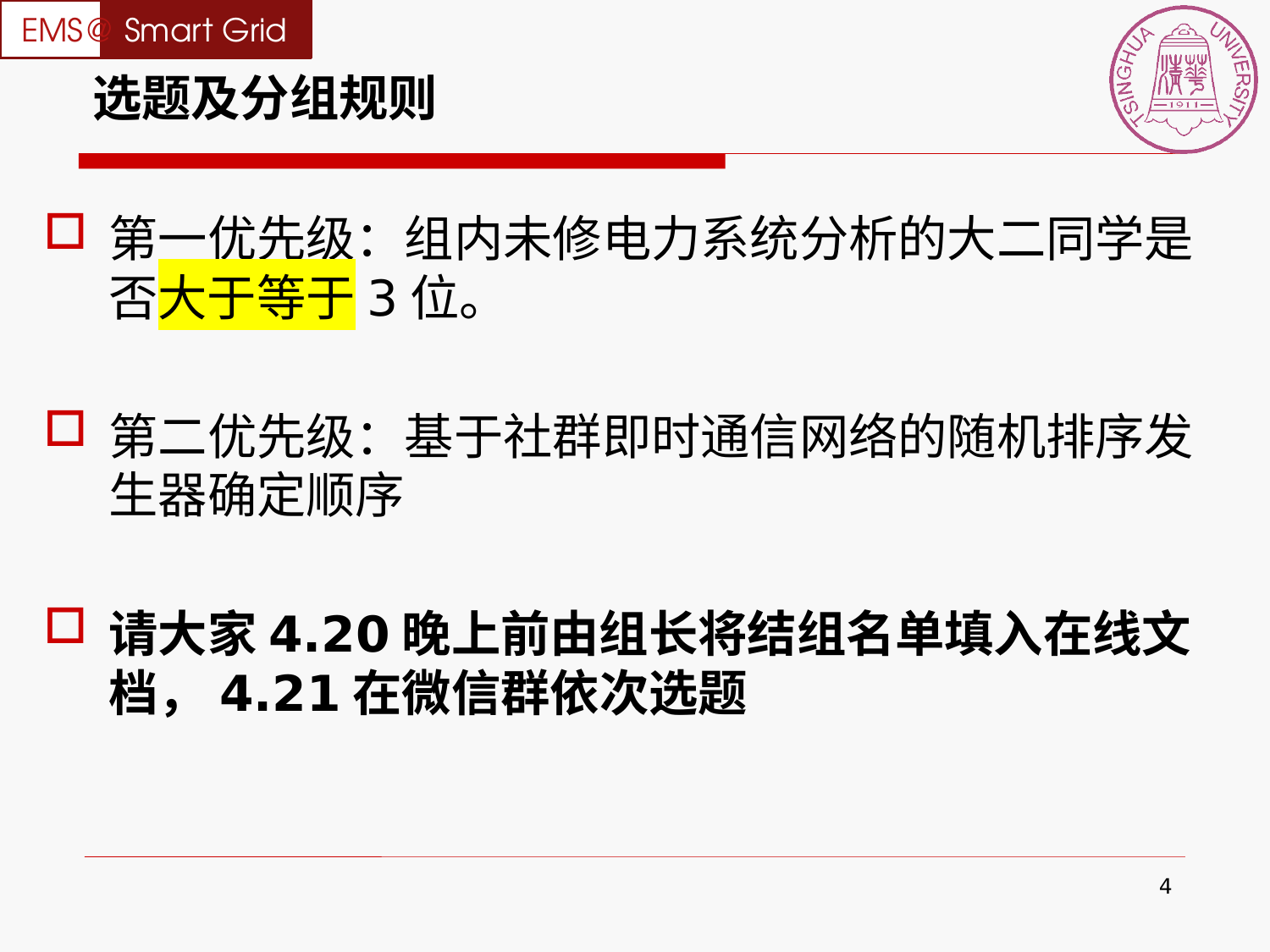

# 选题及分组规则
第一优先级：组内未修电力系统分析的大二同学是否大于等于3位。

第二优先级：基于社群即时通信网络的随机排序发生器确定顺序

请大家4.20晚上前由组长将结组名单填入在线文档，4.21在微信群依次选题
4